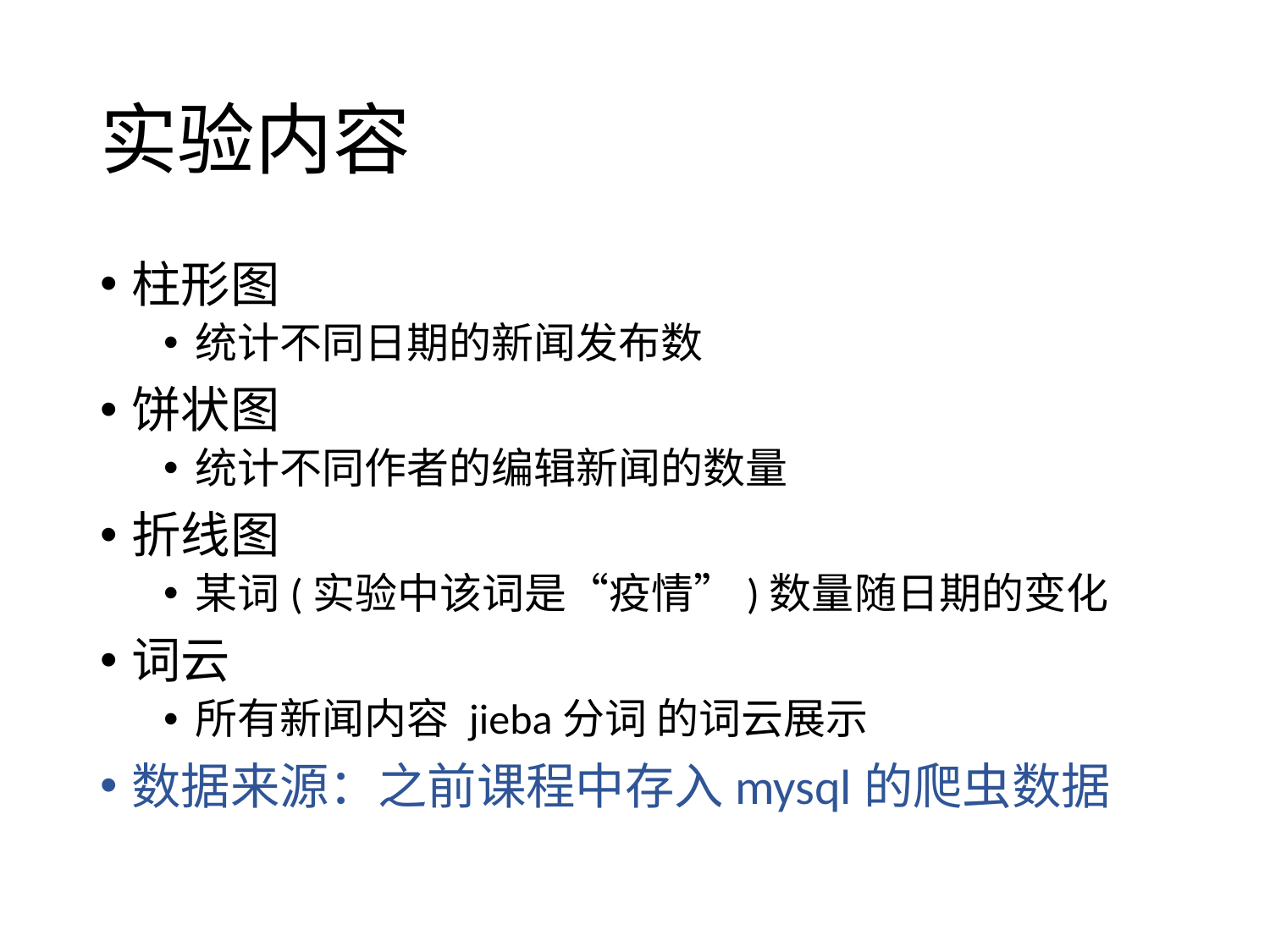

# 实验内容
柱形图
统计不同日期的新闻发布数
饼状图
统计不同作者的编辑新闻的数量
折线图
某词(实验中该词是“疫情”)数量随日期的变化
词云
所有新闻内容 jieba分词 的词云展示
数据来源：之前课程中存入mysql的爬虫数据